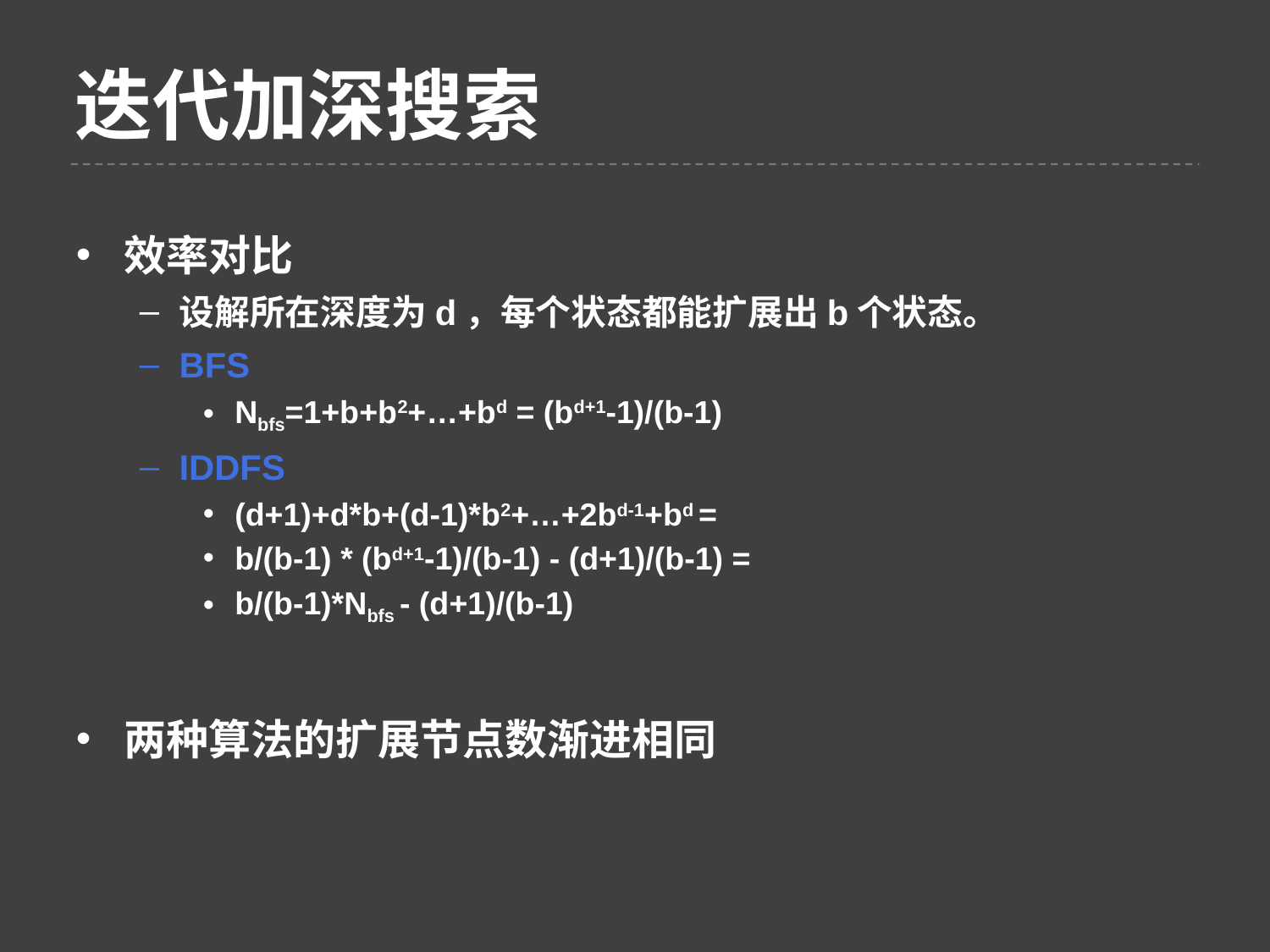

迭代加深搜索

效率对比
设解所在深度为d，每个状态都能扩展出b个状态。
BFS
Nbfs=1+b+b2+…+bd = (bd+1-1)/(b-1)
IDDFS
(d+1)+d*b+(d-1)*b2+…+2bd-1+bd =
b/(b-1) * (bd+1-1)/(b-1) - (d+1)/(b-1) =
b/(b-1)*Nbfs - (d+1)/(b-1)

两种算法的扩展节点数渐进相同